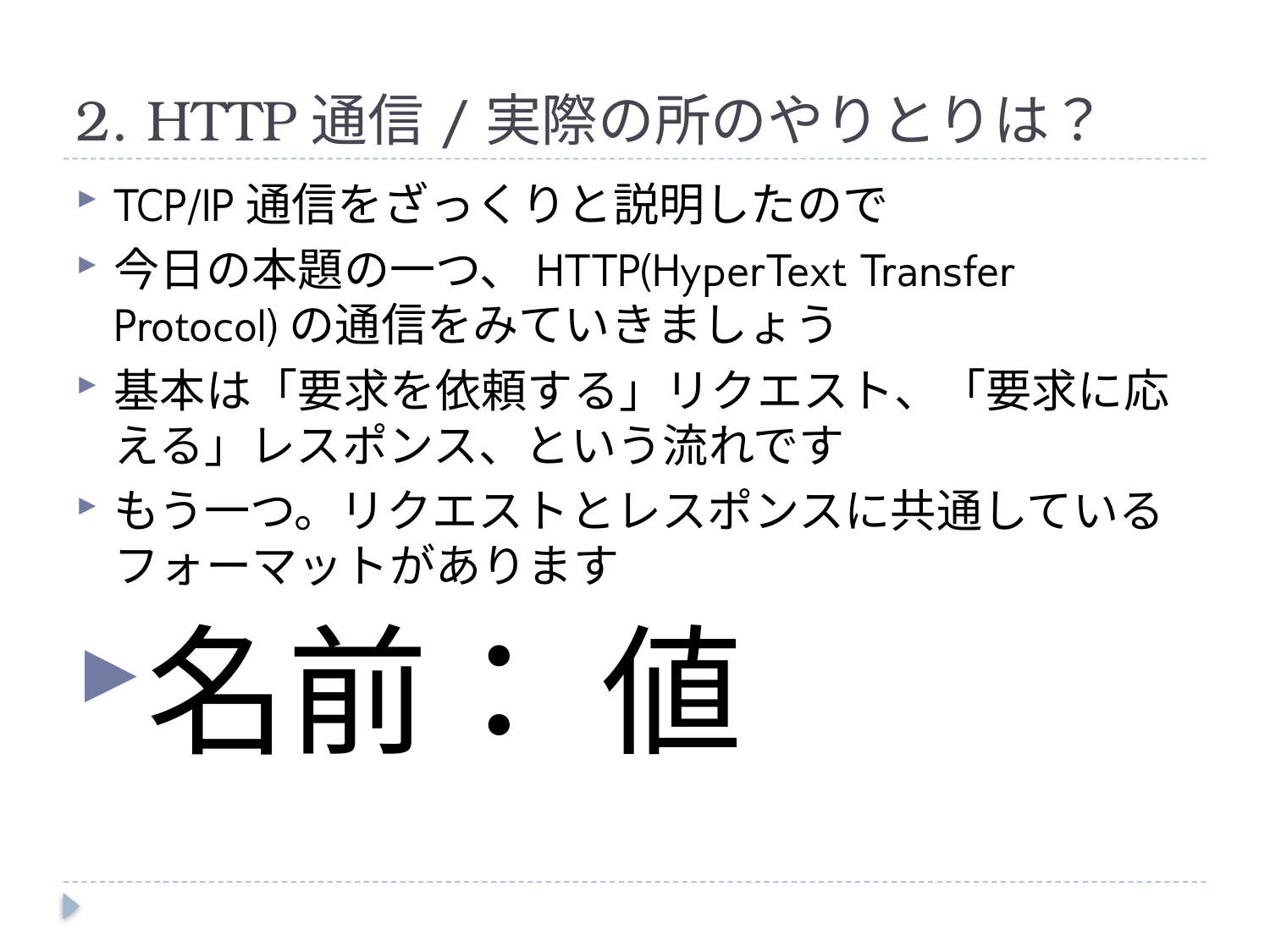

# 2. HTTP通信/実際の所のやりとりは？
TCP/IP通信をざっくりと説明したので
今日の本題の一つ、HTTP(HyperText Transfer Protocol)の通信をみていきましょう
基本は「要求を依頼する」リクエスト、「要求に応える」レスポンス、という流れです
もう一つ。リクエストとレスポンスに共通しているフォーマットがあります
名前： 値